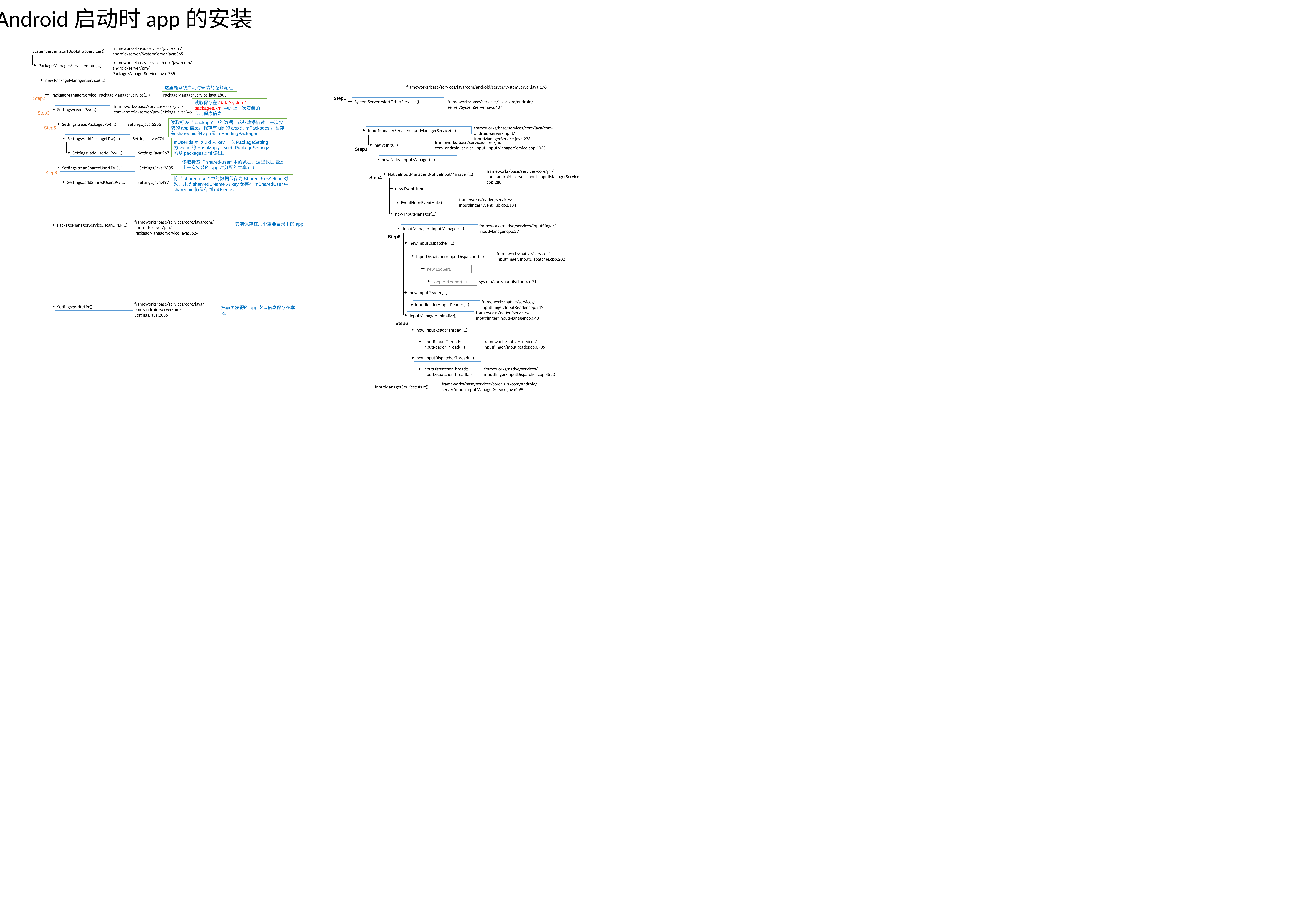

Android启动时app的安装
frameworks/base/services/java/com/android/server/SystemServer.java:365
SystemServer::startBootstrapServices()
frameworks/base/services/core/java/com/android/server/pm/PackageManagerService.java1765
PackageManagerService::main(...)
new PackageManagerService(...)
frameworks/base/services/java/com/android/server/SystemServer.java:176
这里是系统启动时安装的逻辑起点
PackageManagerService::PackageManagerService(...)
PackageManagerService.java:1801
Step2
Step1
frameworks/base/services/java/com/android/server/SystemServer.java:407
SystemServer::startOtherServices()
读取保存在/data/system/packages.xml中的上一次安装的应用程序信息
frameworks/base/services/core/java/com/android/server/pm/Settings.java:346
Settings::readLPw(...)
Step3
读取标签“package”中的数据，这些数据描述上一次安装的app信息。保存有uid的app到mPackages，暂存有shareduid的app到mPendingPackages
Settings::readPackageLPw(...)
Settings.java:3256
frameworks/base/services/core/java/com/android/server/input/InputManagerService.java:278
Step5
InputManagerService::InputManagerService(…)
Settings::addPackageLPw(...)
Settings.java:474
mUserIds是以uid为key，以PackageSetting为value的HashMap，<uid, PackageSetting>均从packages.xml读出。
frameworks/base/services/core/jni/com_android_server_input_InputManagerService.cpp:1035
nativeInit(…)
Step3
Settings::addUserIdLPw(...)
Settings.java:967
new NativeInputManager(…)
读取标签“shared-user”中的数据，这些数据描述上一次安装的app时分配的共享uid
Settings::readSharedUserLPw(...)
Settings.java:3605
frameworks/base/services/core/jni/com_android_server_input_InputManagerService.cpp:288
Step8
NativeInputManager::NativeInputManager(…)
Step4
将“shared-user”中的数据保存为SharedUserSetting对象，并以shanredUName为key保存在mSharedUser中。shareduid仍保存到mUserIds
Settings::addSharedUserLPw(...)
Settings.java:497
new EventHub()
frameworks/native/services/inputflinger/EventHub.cpp:184
EventHub::EventHub()
new InputManager(…)
frameworks/base/services/core/java/com/android/server/pm/PackageManagerService.java:5624
安装保存在几个重要目录下的app
PackageManagerService::scanDirLI(...)
frameworks/native/services/inputflinger/InputManager.cpp:27
InputManager::InputManager(…)
Step5
new InputDispatcher(…)
frameworks/native/services/inputflinger/InputDispatcher.cpp:202
InputDispatcher::InputDispatcher(…)
new Looper(…)
system/core/libutils/Looper:71
Looper::Looper(…)
new InputReader(…)
frameworks/native/services/inputflinger/InputReader.cpp:249
frameworks/base/services/core/java/com/android/server/pm/Settings.java:2055
InputReader::InputReader(…)
Settings::writeLPr()
把前面获得的app安装信息保存在本地
frameworks/native/services/inputflinger/InputManager.cpp:48
InputManager::initialize()
Step6
new InputReaderThread(…)
InputReaderThread::
InputReaderThread(…)
frameworks/native/services/inputflinger/InputReader.cpp:905
new InputDispatcherThread(…)
InputDispatcherThread::
InputDispatcherThread(…)
frameworks/native/services/inputflinger/InputDispatcher.cpp:4523
frameworks/base/services/core/java/com/android/server/input/InputManagerService.java:299
InputManagerService::start()